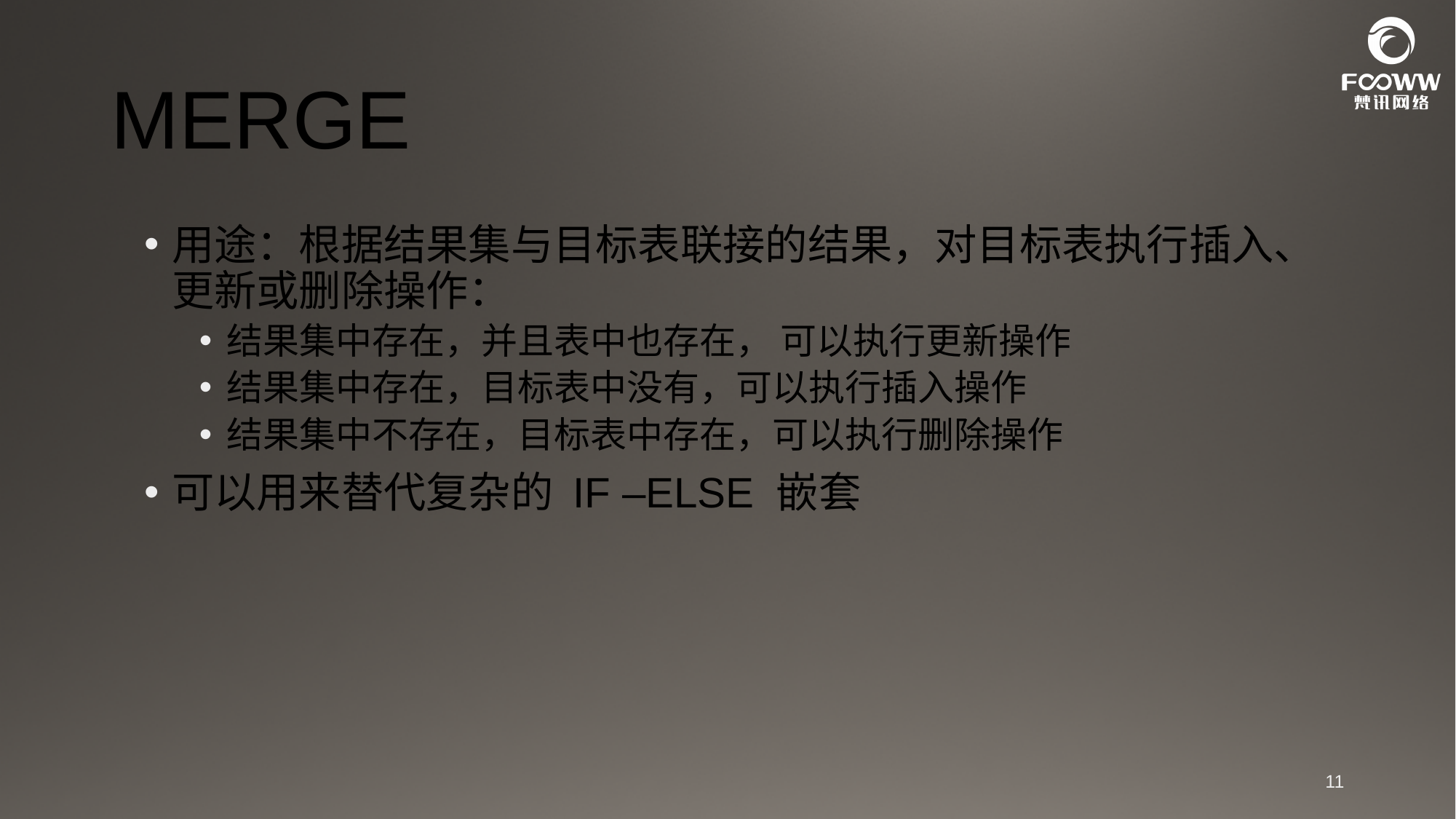

# MERGE
用途：根据结果集与目标表联接的结果，对目标表执行插入、更新或删除操作：
结果集中存在，并且表中也存在， 可以执行更新操作
结果集中存在，目标表中没有，可以执行插入操作
结果集中不存在，目标表中存在，可以执行删除操作
可以用来替代复杂的 IF –ELSE 嵌套
11